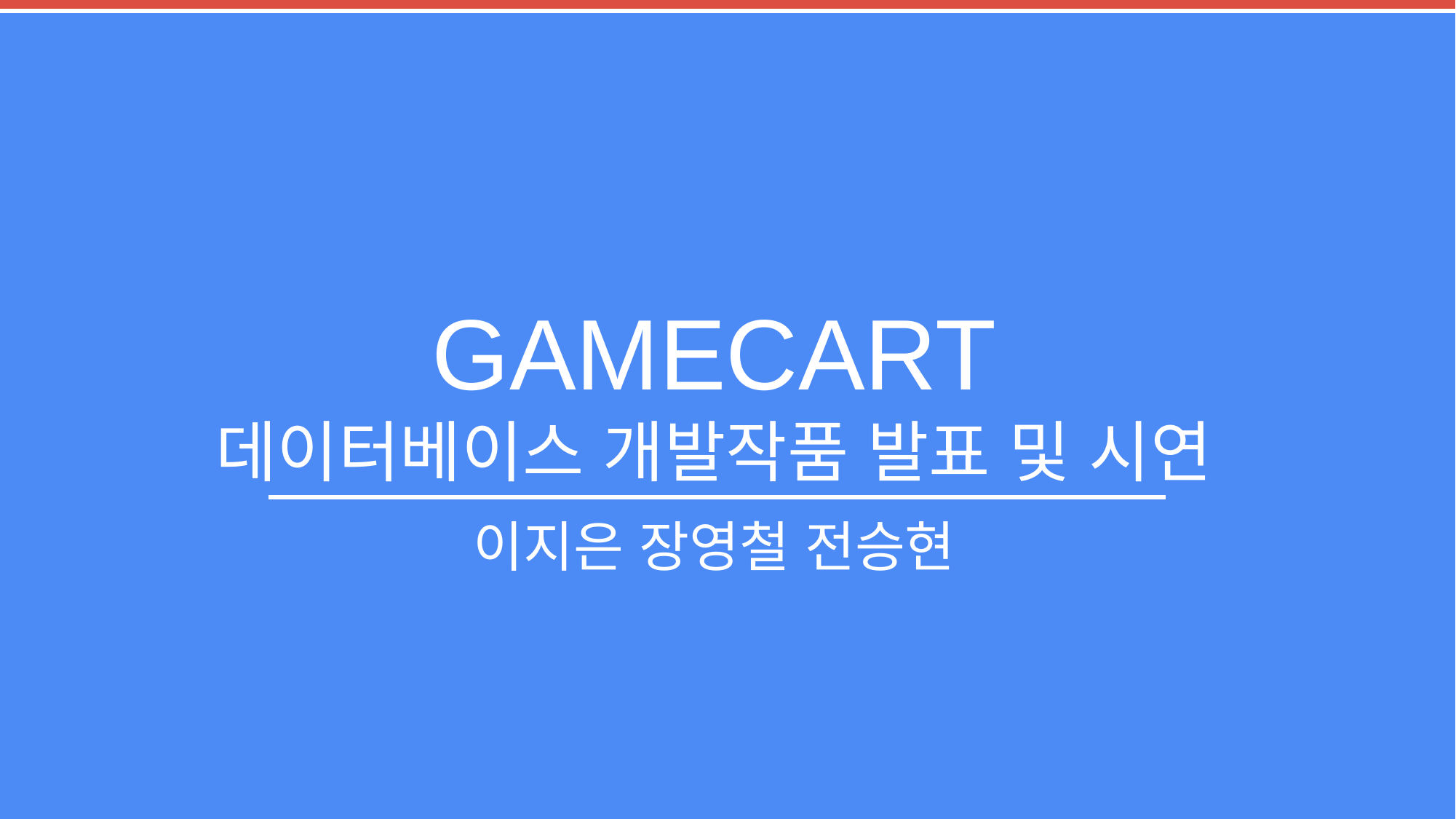

GAMECART
데이터베이스 개발작품 발표 및 시연
이지은 장영철 전승현